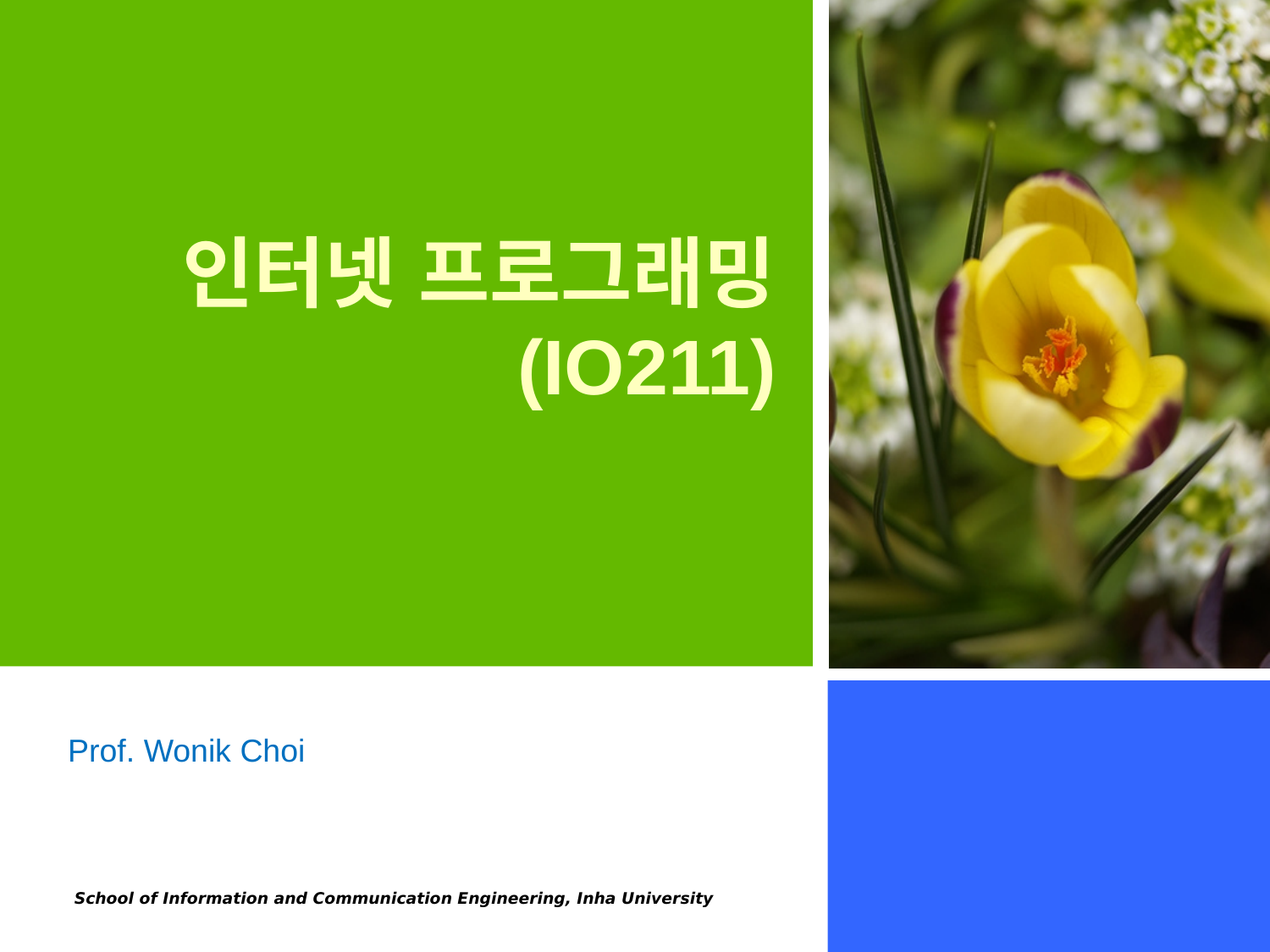

# 인터넷 프로그래밍 (IO211)
Prof. Wonik Choi